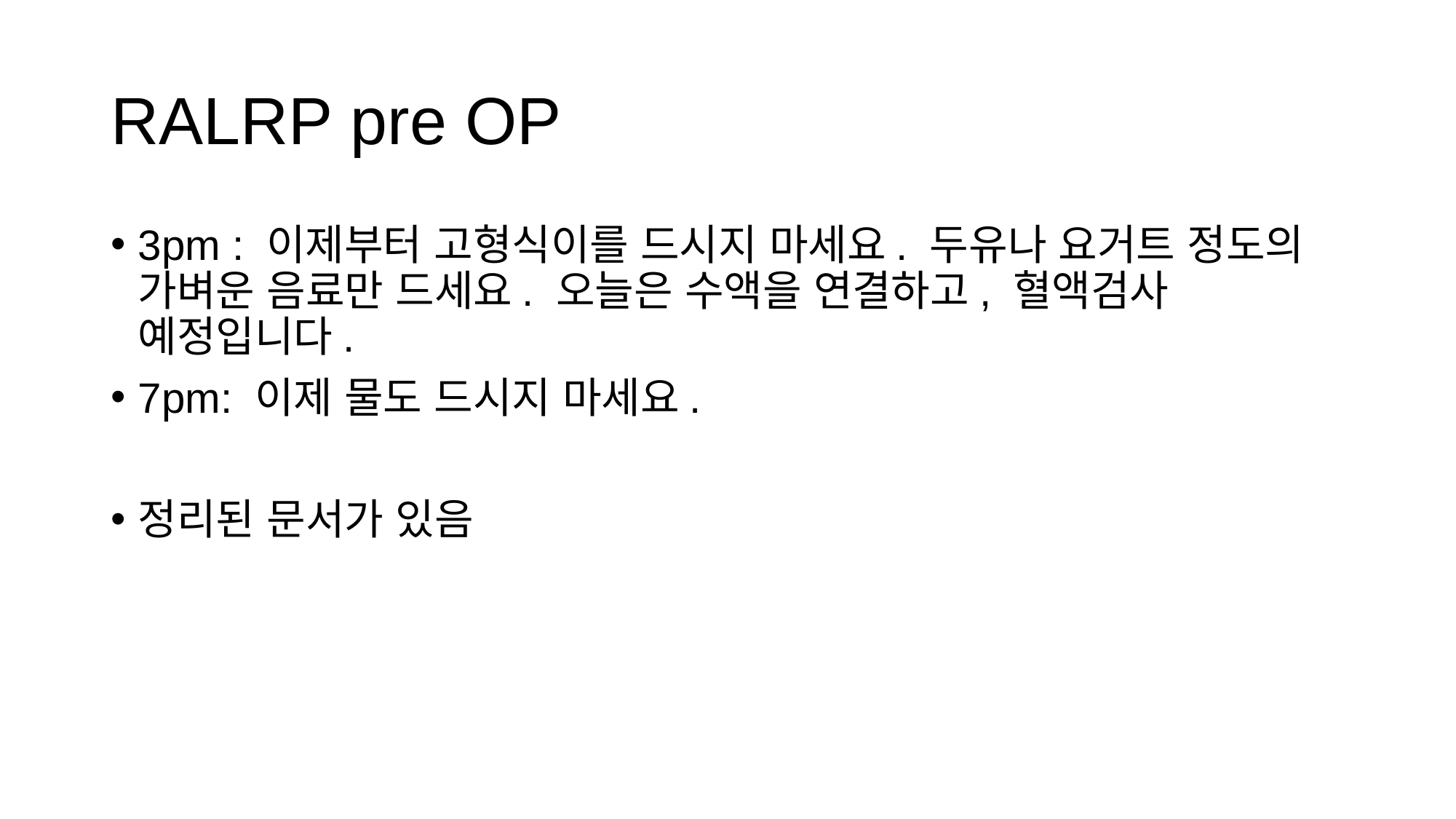

# RALRP pre OP
3pm : 이제부터 고형식이를 드시지 마세요. 두유나 요거트 정도의 가벼운 음료만 드세요. 오늘은 수액을 연결하고, 혈액검사 예정입니다.
7pm: 이제 물도 드시지 마세요.

정리된 문서가 있음